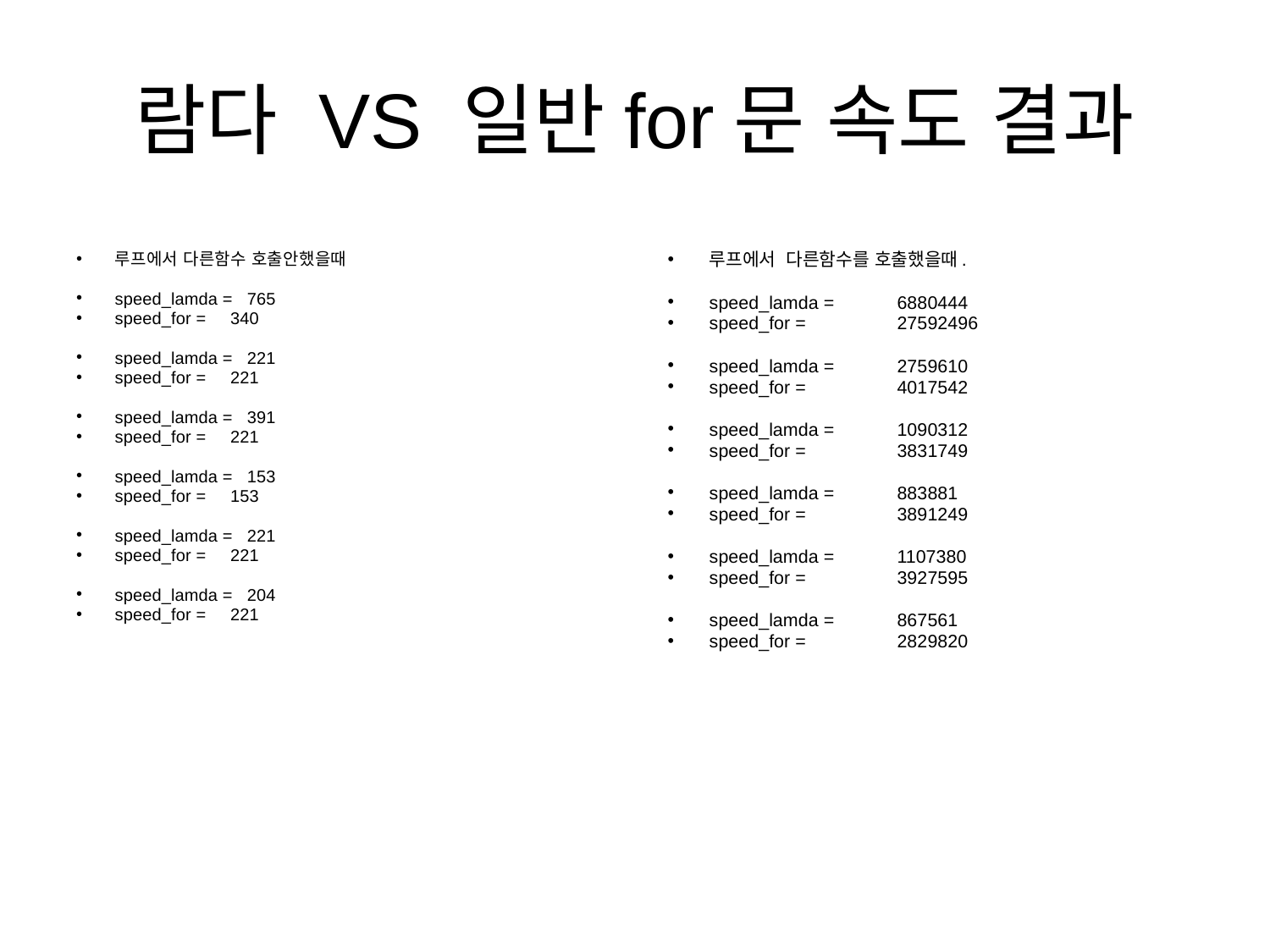

# 람다 VS 일반for문 속도 결과

루프에서 다른함수 호출안했을때

speed_lamda =   765
speed_for =     340

speed_lamda =   221
speed_for =     221

speed_lamda =   391
speed_for =     221

speed_lamda =   153
speed_for =     153

speed_lamda =   221
speed_for =     221

speed_lamda =   204
speed_for =     221
루프에서  다른함수를 호출했을때.

speed_lamda =	6880444
speed_for =	27592496

speed_lamda =   	2759610
speed_for =	4017542

speed_lamda =   	1090312
speed_for =	3831749

speed_lamda =   	883881
speed_for =	3891249

speed_lamda =   	1107380
speed_for =	3927595

speed_lamda =   	867561
speed_for =	2829820